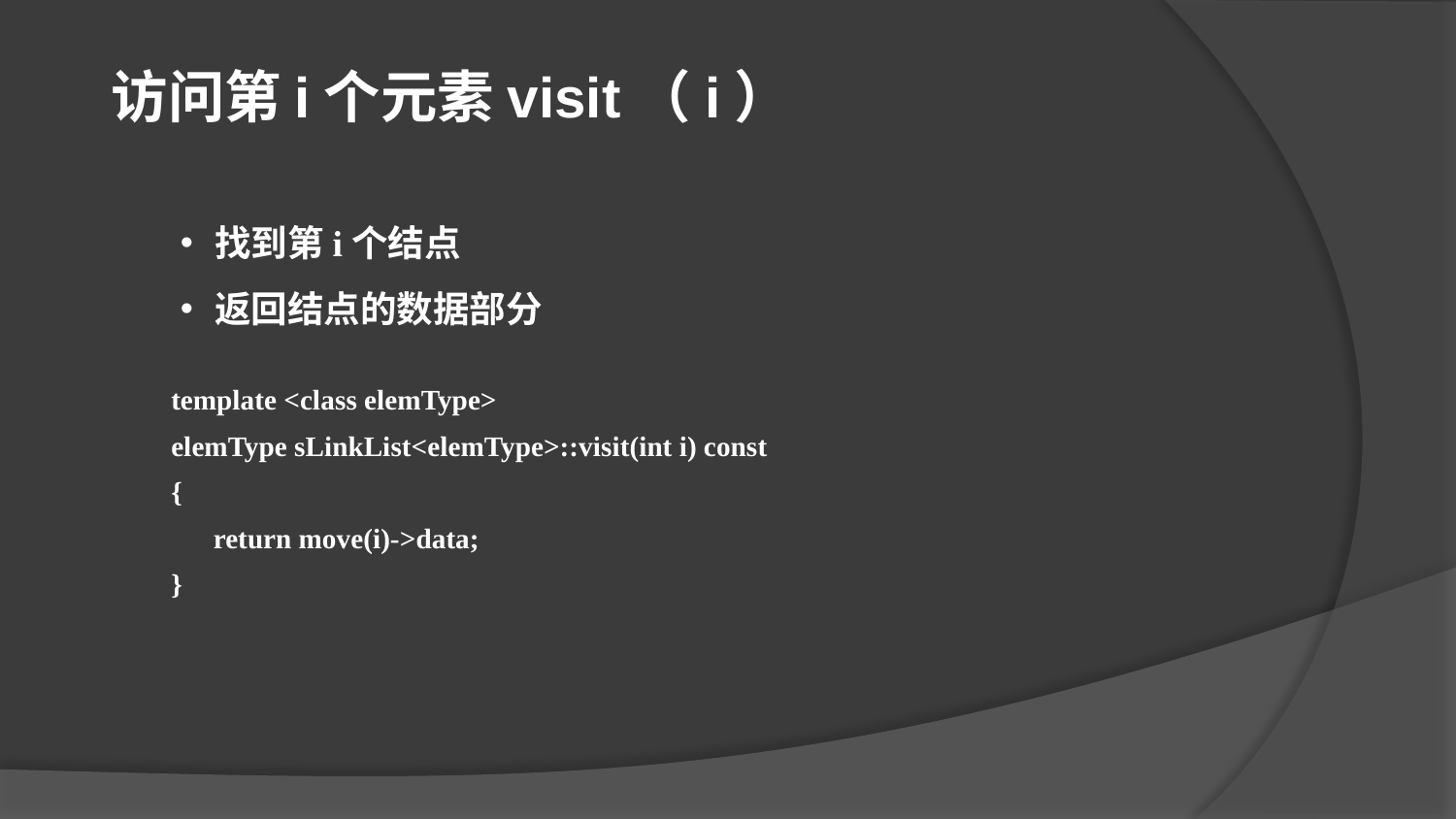

访问第i个元素visit（i）
找到第i个结点
返回结点的数据部分
template <class elemType>
elemType sLinkList<elemType>::visit(int i) const
{
      return move(i)->data;
}